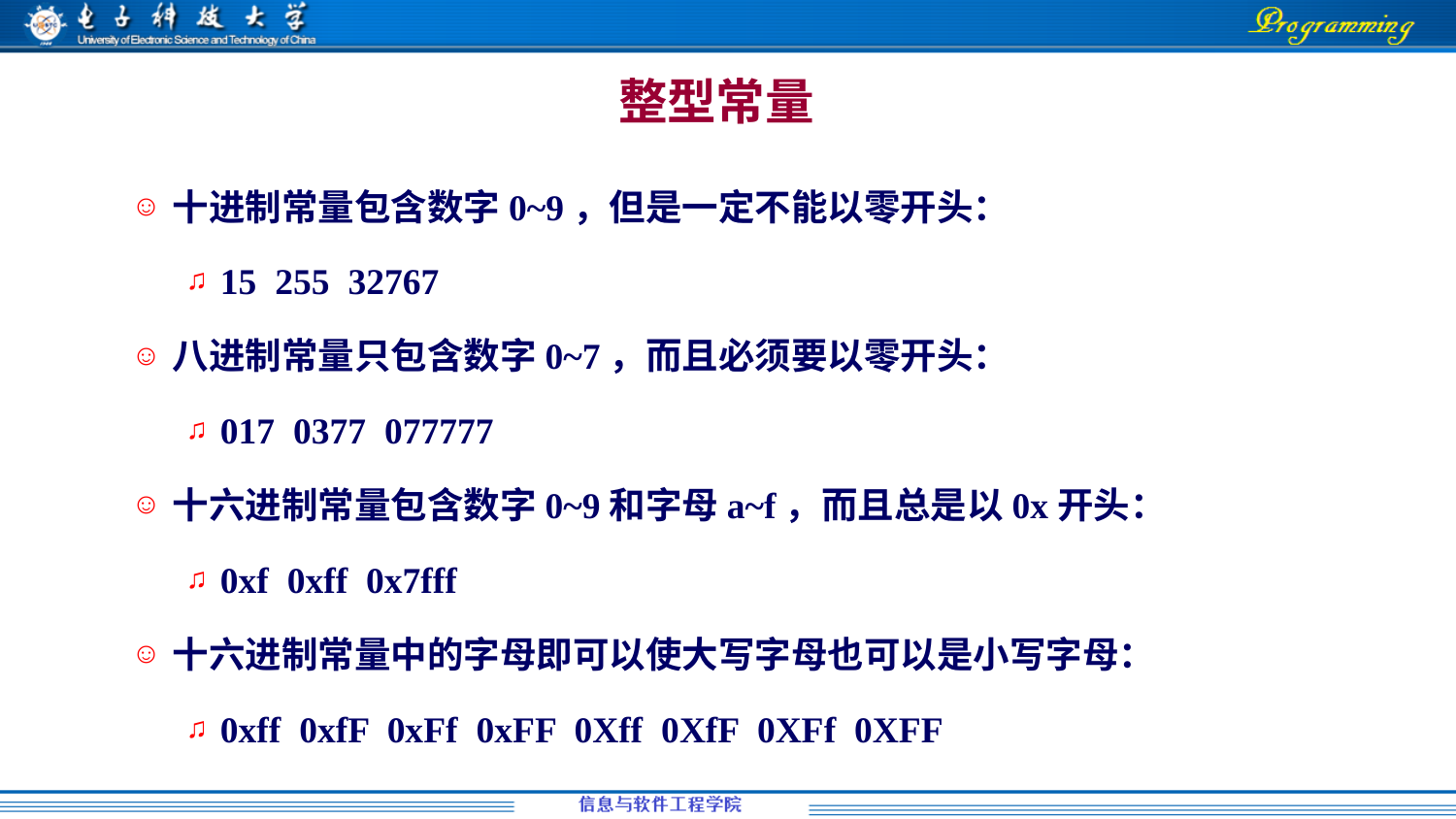

整型常量
十进制常量包含数字0~9，但是一定不能以零开头：
15  255  32767
八进制常量只包含数字0~7，而且必须要以零开头：
017  0377  077777
十六进制常量包含数字0~9和字母a~f，而且总是以0x开头：
0xf  0xff  0x7fff
十六进制常量中的字母即可以使大写字母也可以是小写字母：
0xff  0xfF  0xFf  0xFF  0Xff  0XfF  0XFf  0XFF